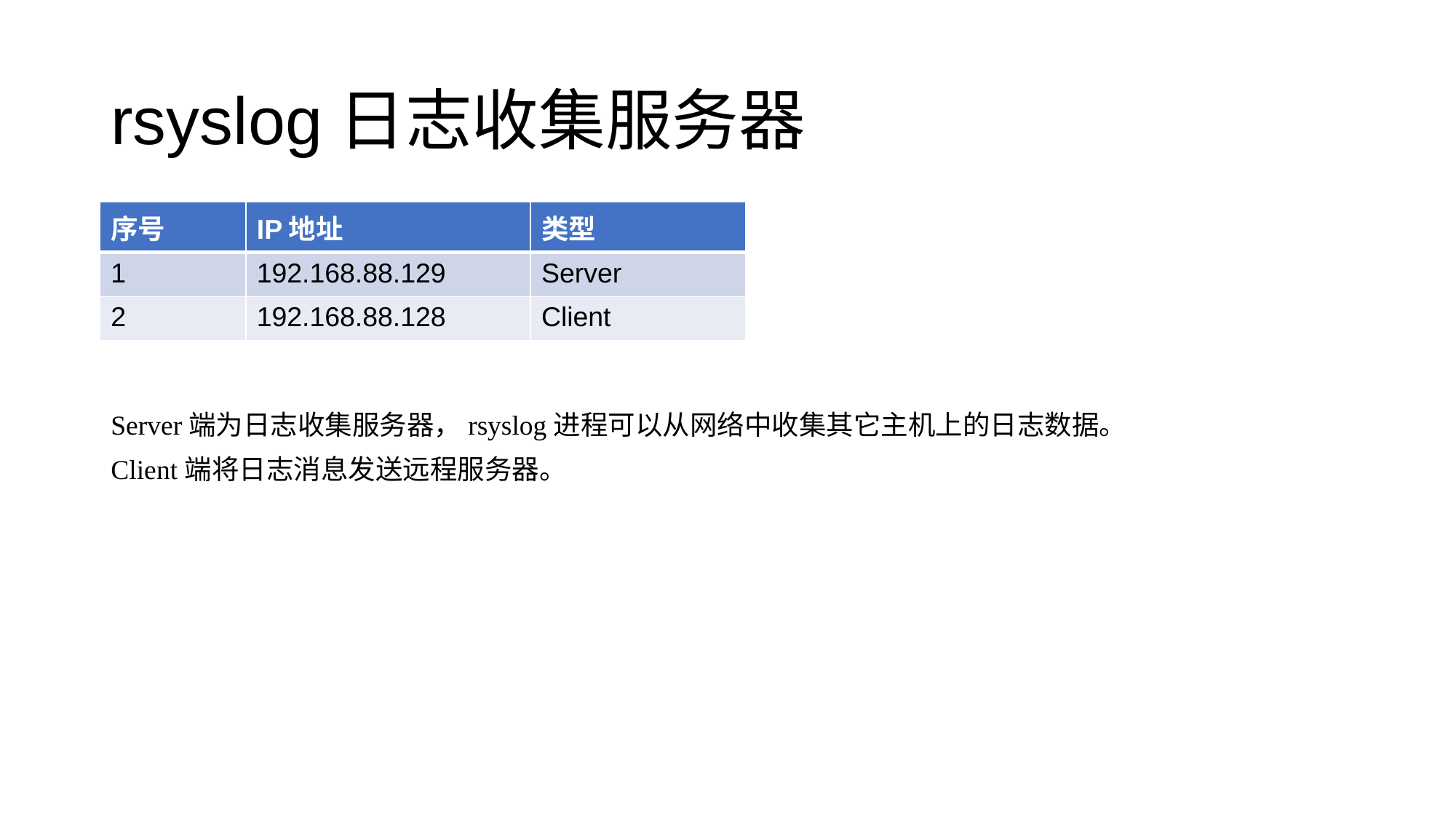

# rsyslog日志收集服务器
| 序号 | IP地址 | 类型 |
| --- | --- | --- |
| 1 | 192.168.88.129 | Server |
| 2 | 192.168.88.128 | Client |

Server端为日志收集服务器，rsyslog进程可以从网络中收集其它主机上的日志数据。
Client端将日志消息发送远程服务器。